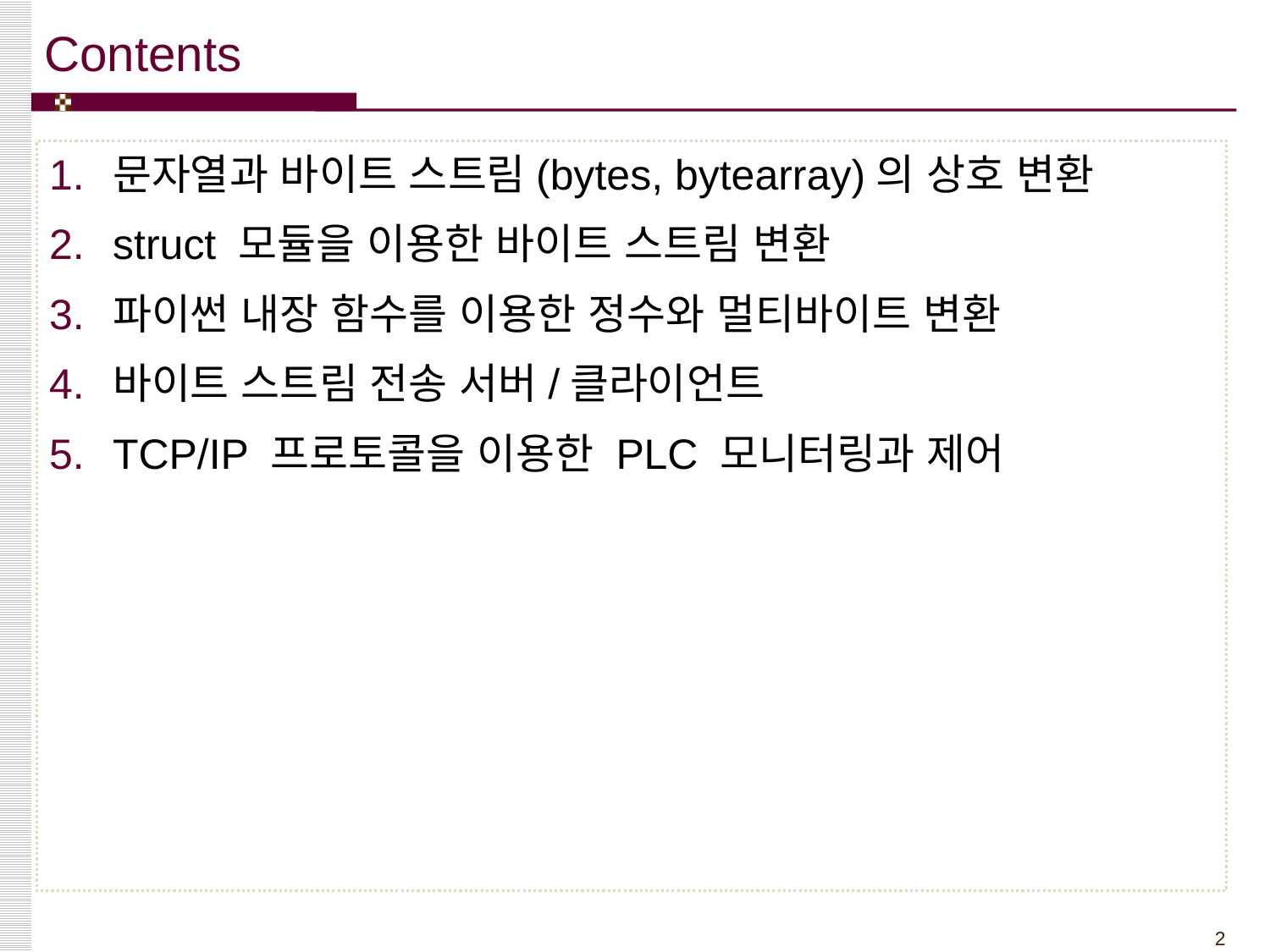

문자열과 바이트 스트림(bytes, bytearray)의 상호 변환
struct 모듈을 이용한 바이트 스트림 변환
파이썬 내장 함수를 이용한 정수와 멀티바이트 변환
바이트 스트림 전송 서버/클라이언트
TCP/IP 프로토콜을 이용한 PLC 모니터링과 제어